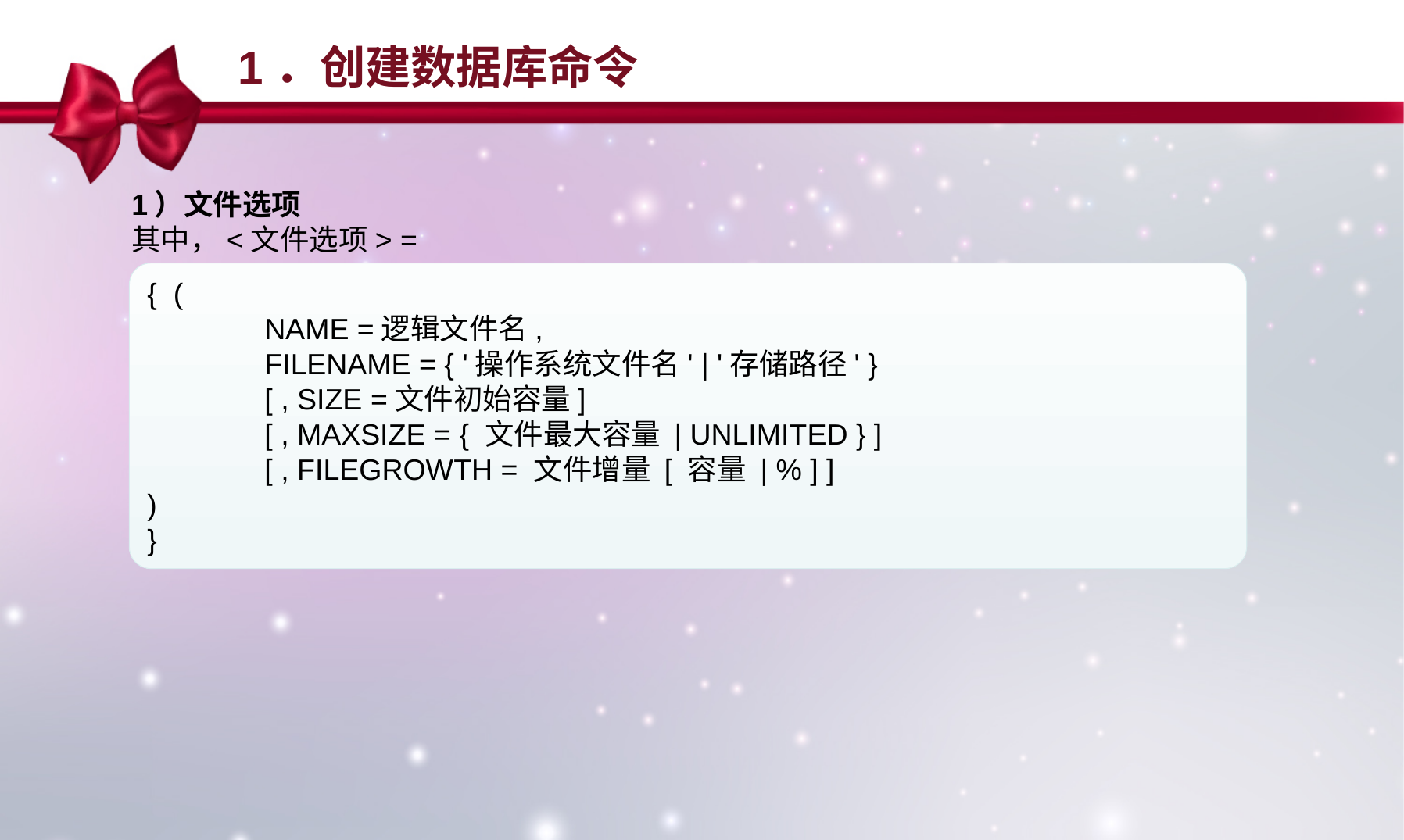

1．创建数据库命令
1）文件选项
其中，<文件选项> =
{  (
    	NAME =逻辑文件名,
        	FILENAME = { '操作系统文件名' | '存储路径' }
        	[ , SIZE =文件初始容量]
        	[ , MAXSIZE = { 文件最大容量 | UNLIMITED } ]
        	[ , FILEGROWTH = 文件增量 [ 容量 | % ] ]
)
}